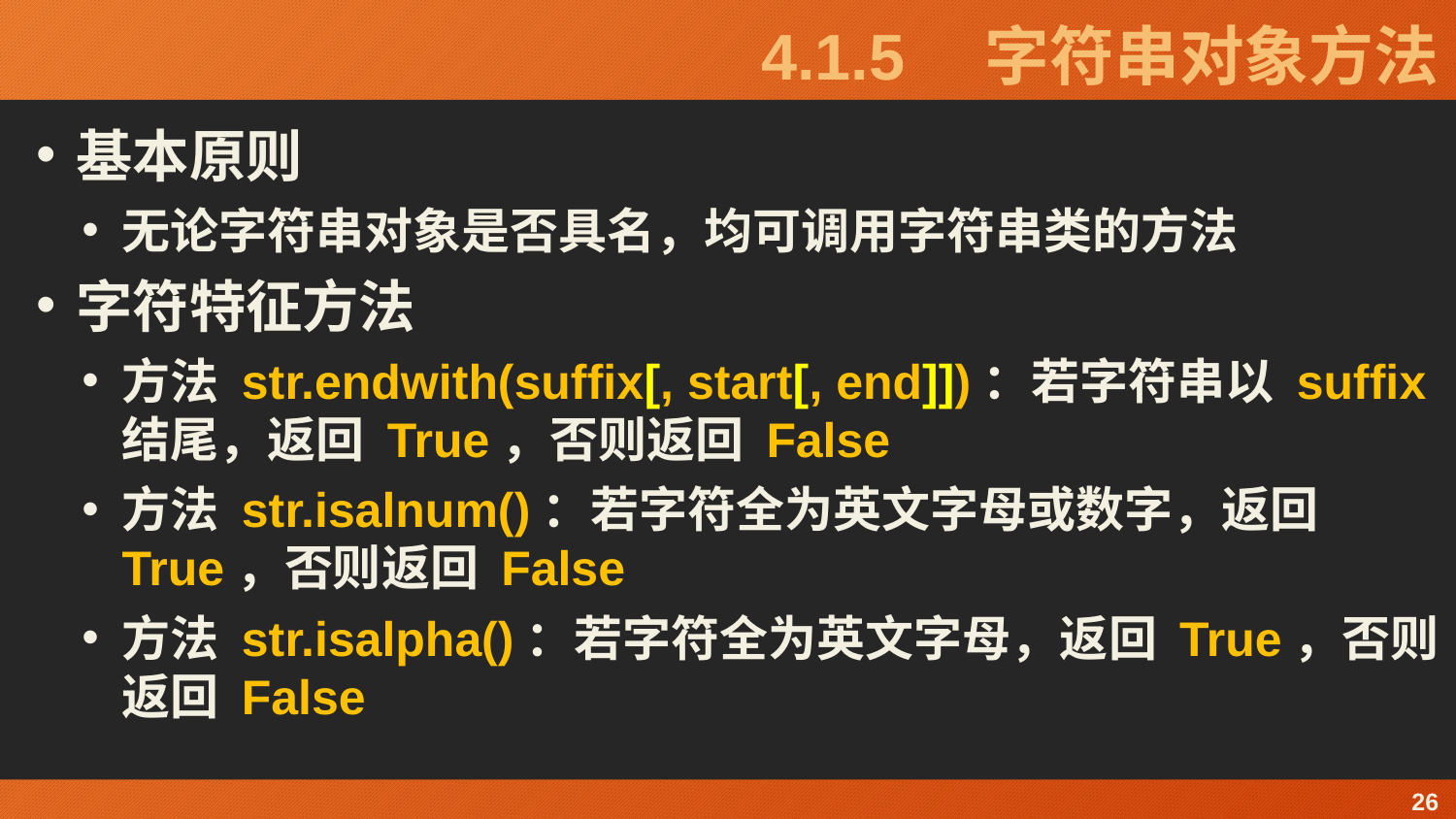

# 4.1.5　字符串对象方法
基本原则
无论字符串对象是否具名，均可调用字符串类的方法
字符特征方法
方法 str.endwith(suffix[, start[, end]])：若字符串以 suffix 结尾，返回 True，否则返回 False
方法 str.isalnum()：若字符全为英文字母或数字，返回 True，否则返回 False
方法 str.isalpha()：若字符全为英文字母，返回 True，否则返回 False
26